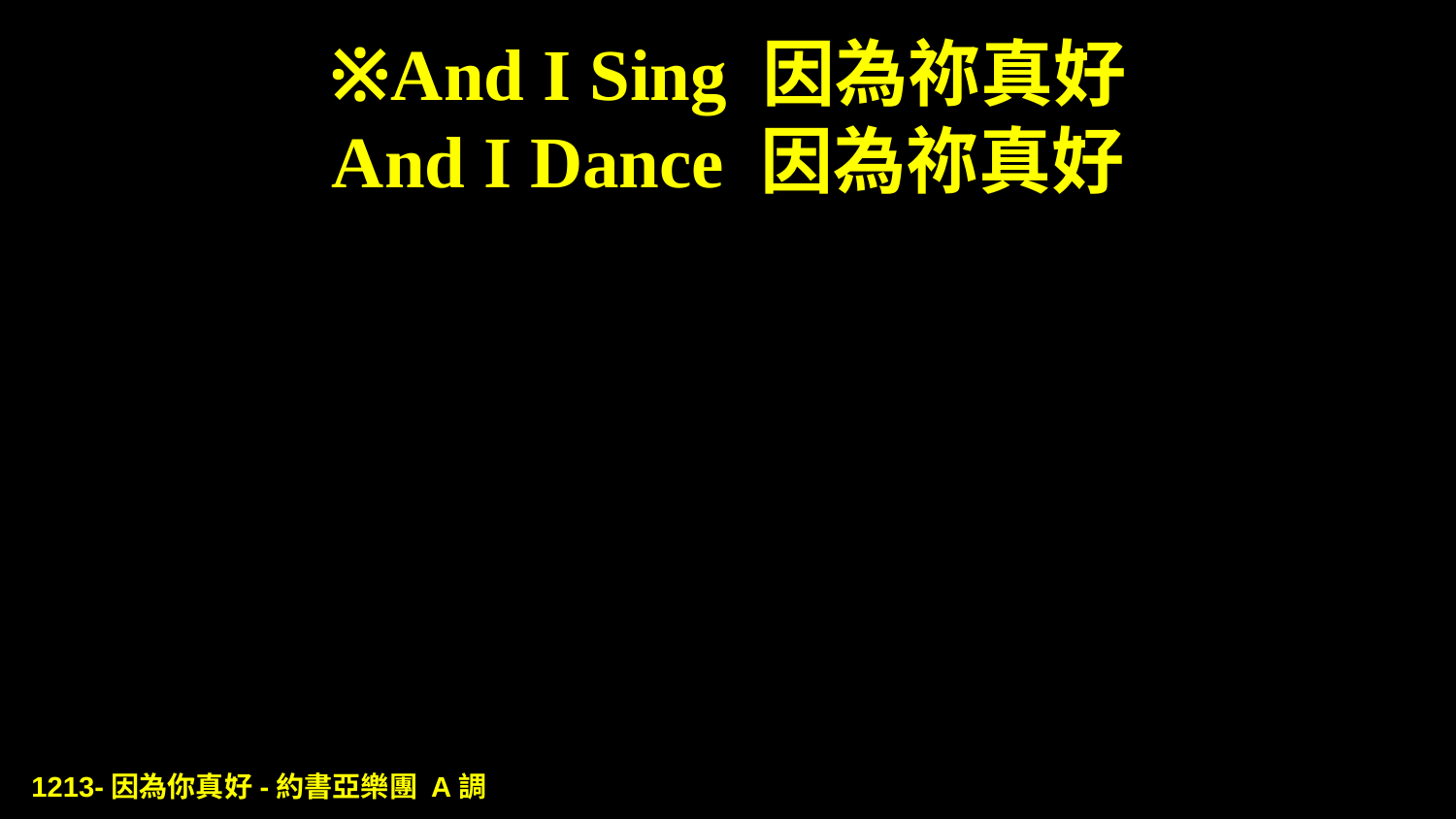

# ※And I Sing 因為祢真好 And I Dance 因為祢真好
1213-因為你真好-約書亞樂團 A調